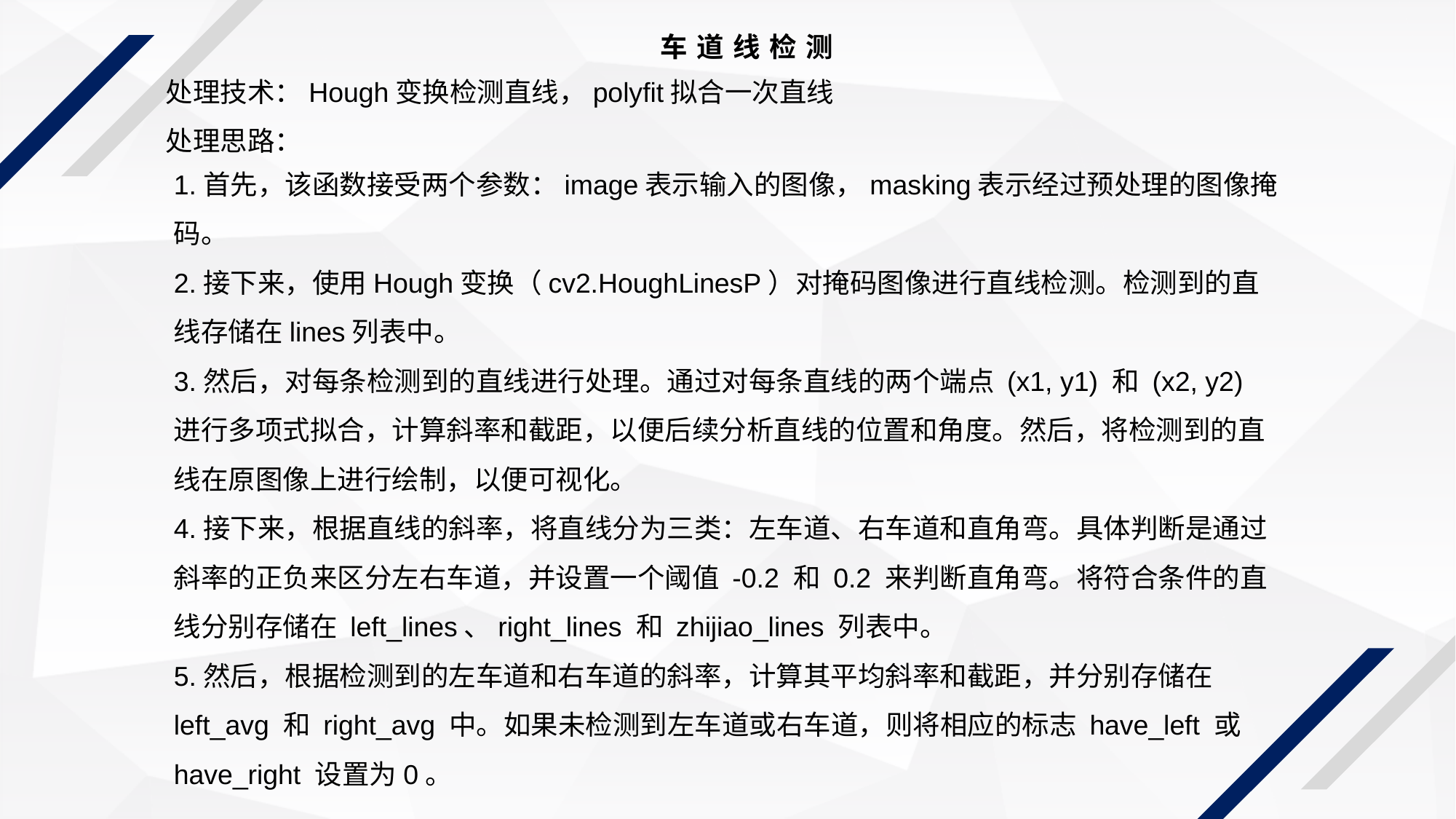

车道线检测
处理技术：Hough变换检测直线，polyfit拟合一次直线
处理思路：
1.首先，该函数接受两个参数：image表示输入的图像，masking表示经过预处理的图像掩码。
2.接下来，使用Hough变换（cv2.HoughLinesP）对掩码图像进行直线检测。检测到的直线存储在lines列表中。
3.然后，对每条检测到的直线进行处理。通过对每条直线的两个端点 (x1, y1) 和 (x2, y2) 进行多项式拟合，计算斜率和截距，以便后续分析直线的位置和角度。然后，将检测到的直线在原图像上进行绘制，以便可视化。
4.接下来，根据直线的斜率，将直线分为三类：左车道、右车道和直角弯。具体判断是通过斜率的正负来区分左右车道，并设置一个阈值 -0.2 和 0.2 来判断直角弯。将符合条件的直线分别存储在 left_lines、right_lines 和 zhijiao_lines 列表中。
5.然后，根据检测到的左车道和右车道的斜率，计算其平均斜率和截距，并分别存储在 left_avg 和 right_avg 中。如果未检测到左车道或右车道，则将相应的标志 have_left 或 have_right 设置为0。